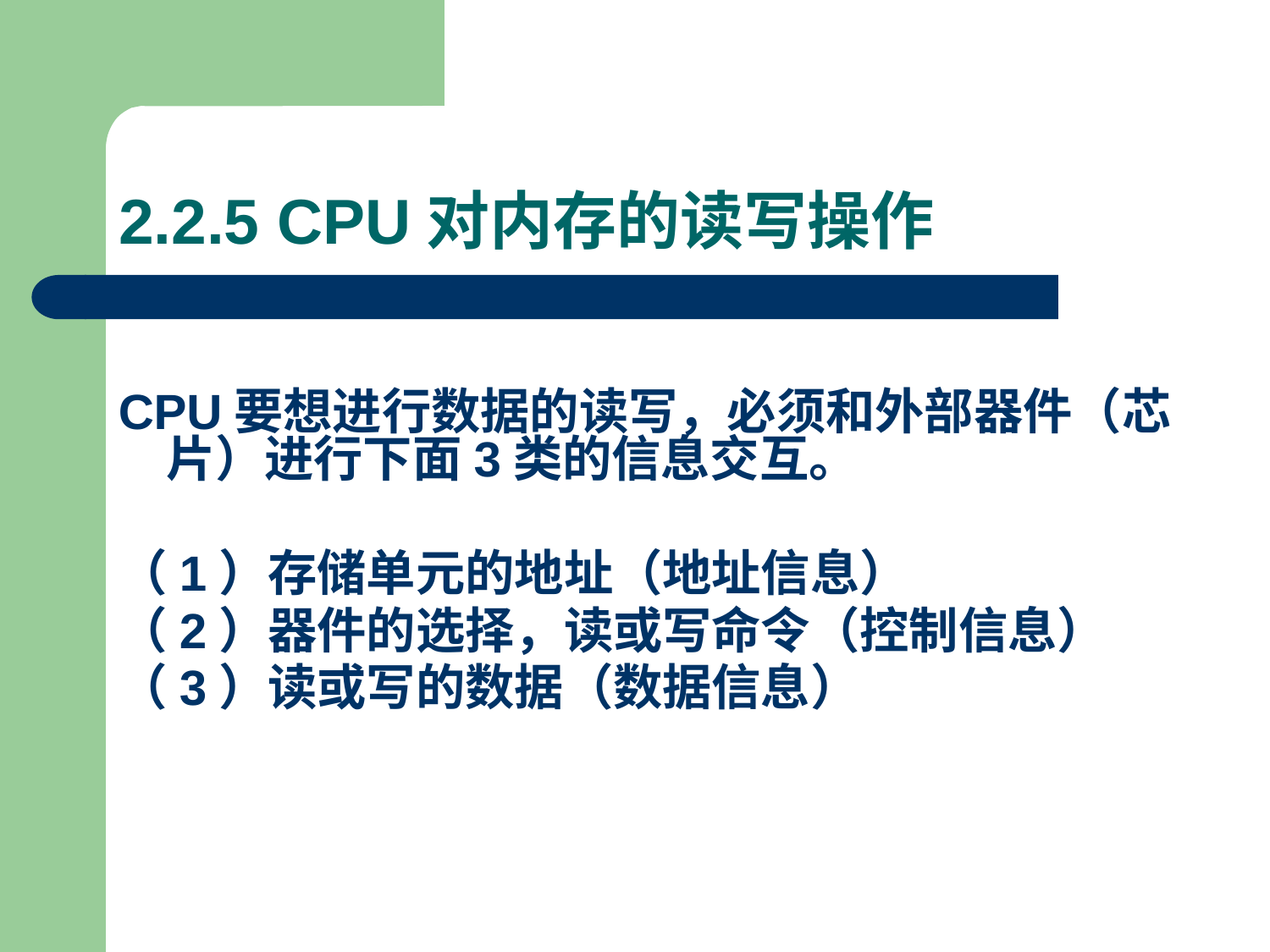

# 2.2.5 CPU对内存的读写操作

CPU要想进行数据的读写，必须和外部器件（芯片）进行下面3类的信息交互。

（1）存储单元的地址（地址信息）
（2）器件的选择，读或写命令（控制信息）
（3）读或写的数据（数据信息）